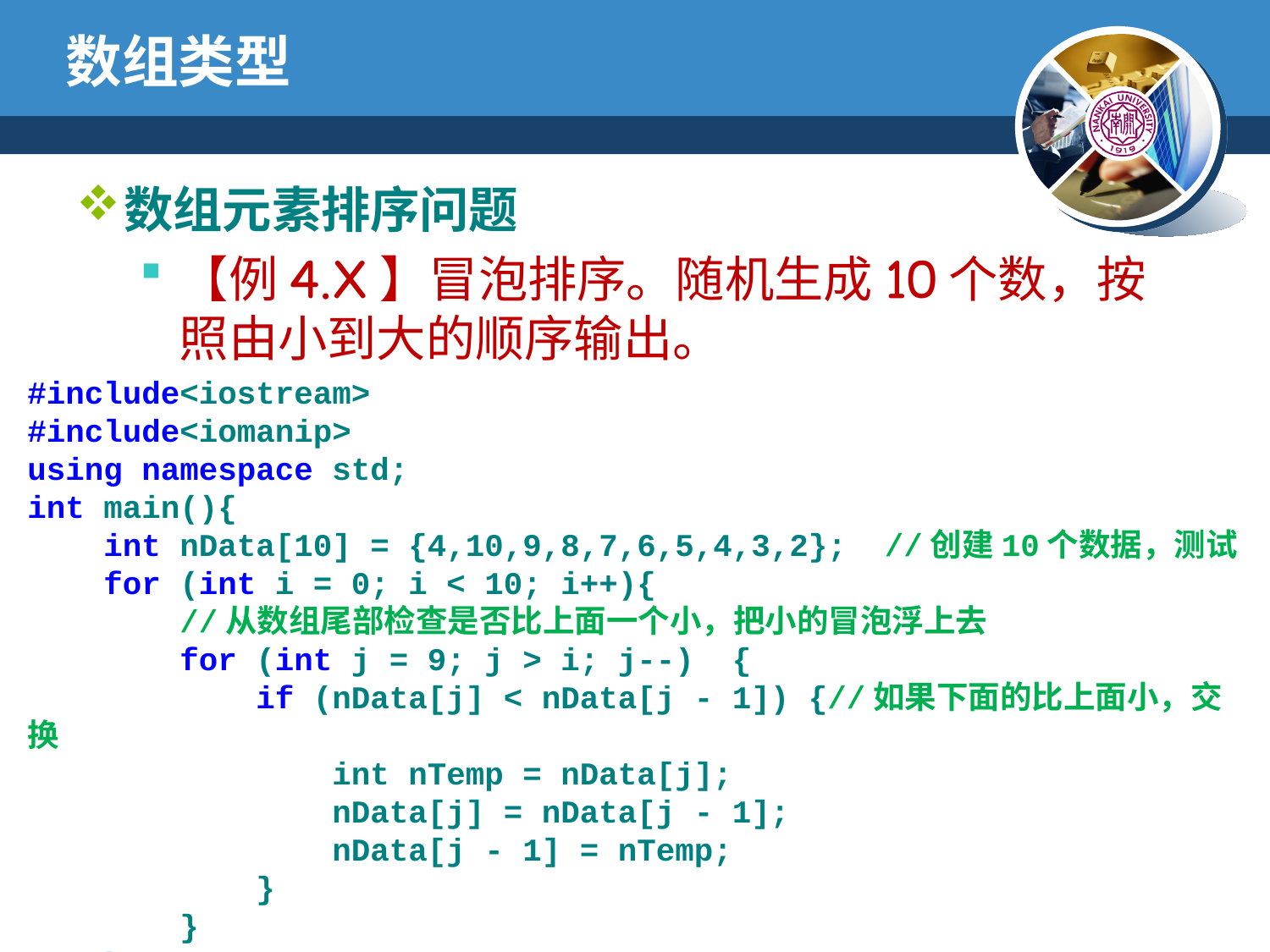

# 数组类型
数组元素排序问题
【例4.X】冒泡排序。随机生成10个数，按照由小到大的顺序输出。
#include<iostream>
#include<iomanip>
using namespace std;
int main(){
    int nData[10] = {4,10,9,8,7,6,5,4,3,2};  //创建10个数据，测试
    for (int i = 0; i < 10; i++){
        //从数组尾部检查是否比上面一个小，把小的冒泡浮上去
        for (int j = 9; j > i; j--)  {
            if (nData[j] < nData[j - 1]) {//如果下面的比上面小，交换
                int nTemp = nData[j];
                nData[j] = nData[j - 1];
                nData[j - 1] = nTemp;
            }
        }
    }